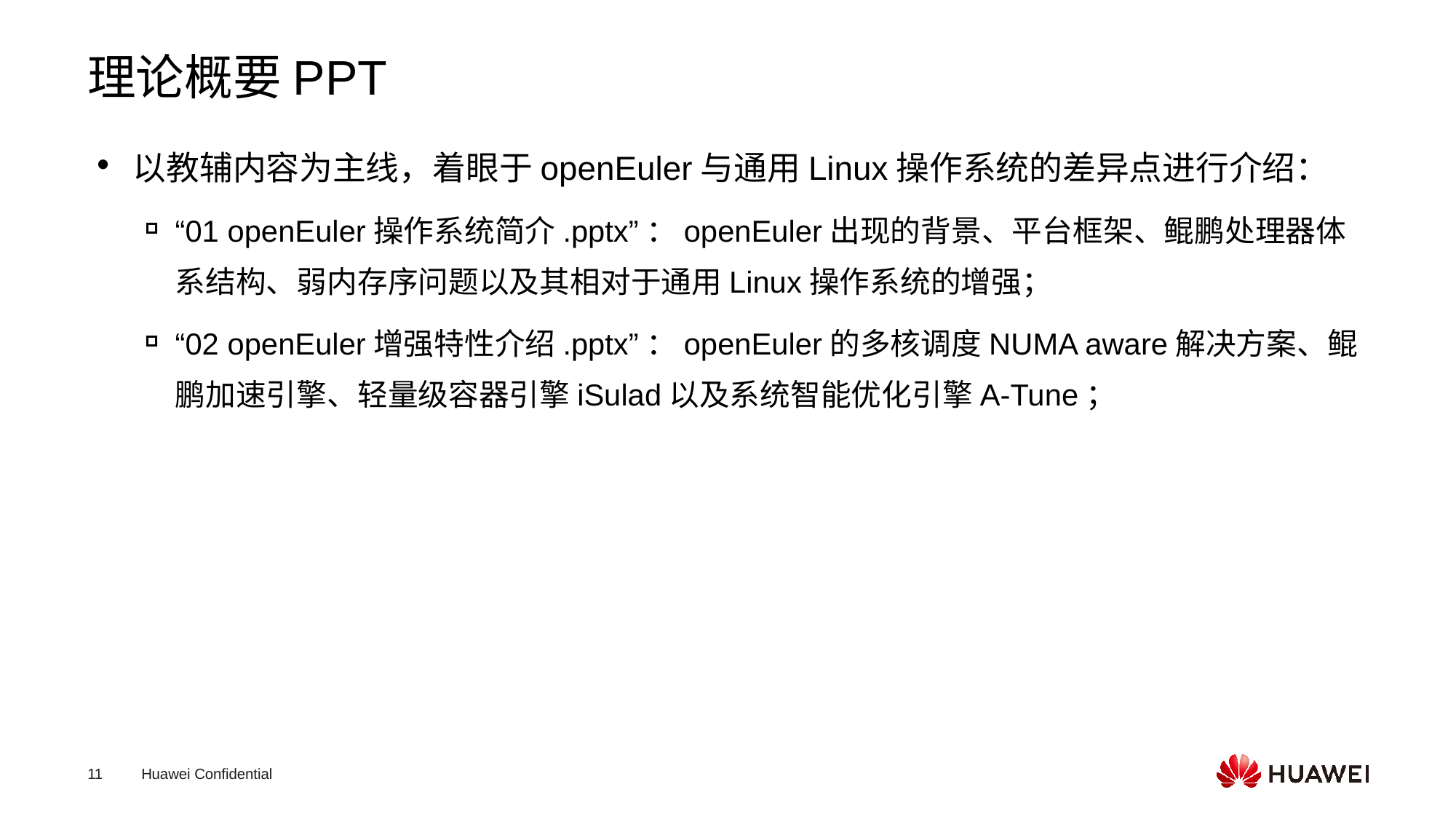

# 理论概要PPT
以教辅内容为主线，着眼于openEuler与通用Linux操作系统的差异点进行介绍：
“01 openEuler操作系统简介.pptx”：openEuler出现的背景、平台框架、鲲鹏处理器体系结构、弱内存序问题以及其相对于通用Linux操作系统的增强；
“02 openEuler增强特性介绍.pptx”：openEuler的多核调度NUMA aware解决方案、鲲鹏加速引擎、轻量级容器引擎iSulad以及系统智能优化引擎A-Tune；